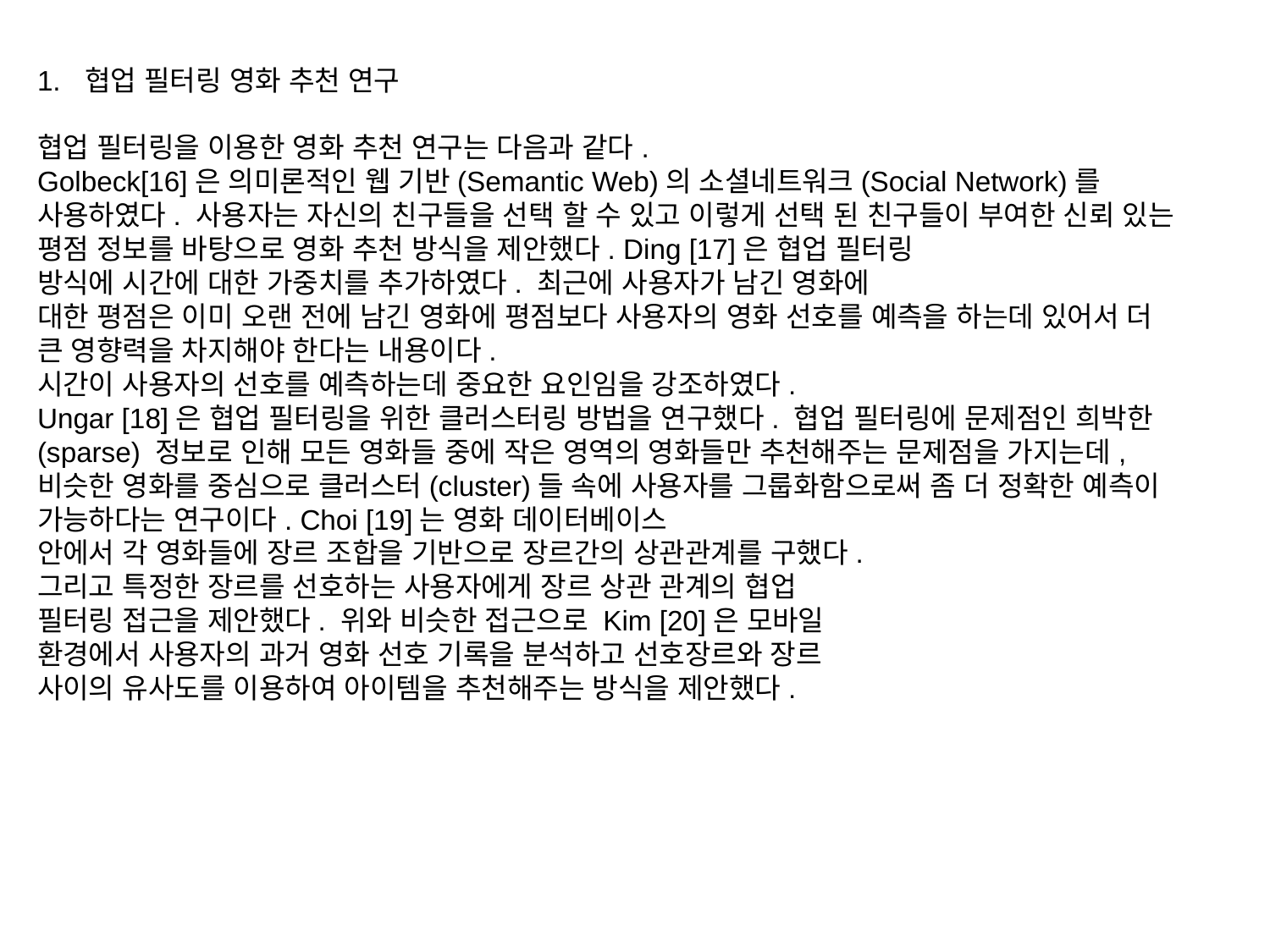

협업 필터링 영화 추천 연구

협업 필터링을 이용한 영화 추천 연구는 다음과 같다.
Golbeck[16]은 의미론적인 웹 기반(Semantic Web)의 소셜네트워크(Social Network)를 사용하였다. 사용자는 자신의 친구들을 선택 할 수 있고 이렇게 선택 된 친구들이 부여한 신뢰 있는 평점 정보를 바탕으로 영화 추천 방식을 제안했다. Ding [17]은 협업 필터링
방식에 시간에 대한 가중치를 추가하였다. 최근에 사용자가 남긴 영화에
대한 평점은 이미 오랜 전에 남긴 영화에 평점보다 사용자의 영화 선호를 예측을 하는데 있어서 더 큰 영향력을 차지해야 한다는 내용이다.
시간이 사용자의 선호를 예측하는데 중요한 요인임을 강조하였다.
Ungar [18]은 협업 필터링을 위한 클러스터링 방법을 연구했다. 협업 필터링에 문제점인 희박한(sparse) 정보로 인해 모든 영화들 중에 작은 영역의 영화들만 추천해주는 문제점을 가지는데, 비슷한 영화를 중심으로 클러스터(cluster)들 속에 사용자를 그룹화함으로써 좀 더 정확한 예측이 가능하다는 연구이다. Choi [19]는 영화 데이터베이스
안에서 각 영화들에 장르 조합을 기반으로 장르간의 상관관계를 구했다.
그리고 특정한 장르를 선호하는 사용자에게 장르 상관 관계의 협업
필터링 접근을 제안했다. 위와 비슷한 접근으로 Kim [20]은 모바일
환경에서 사용자의 과거 영화 선호 기록을 분석하고 선호장르와 장르
사이의 유사도를 이용하여 아이템을 추천해주는 방식을 제안했다.